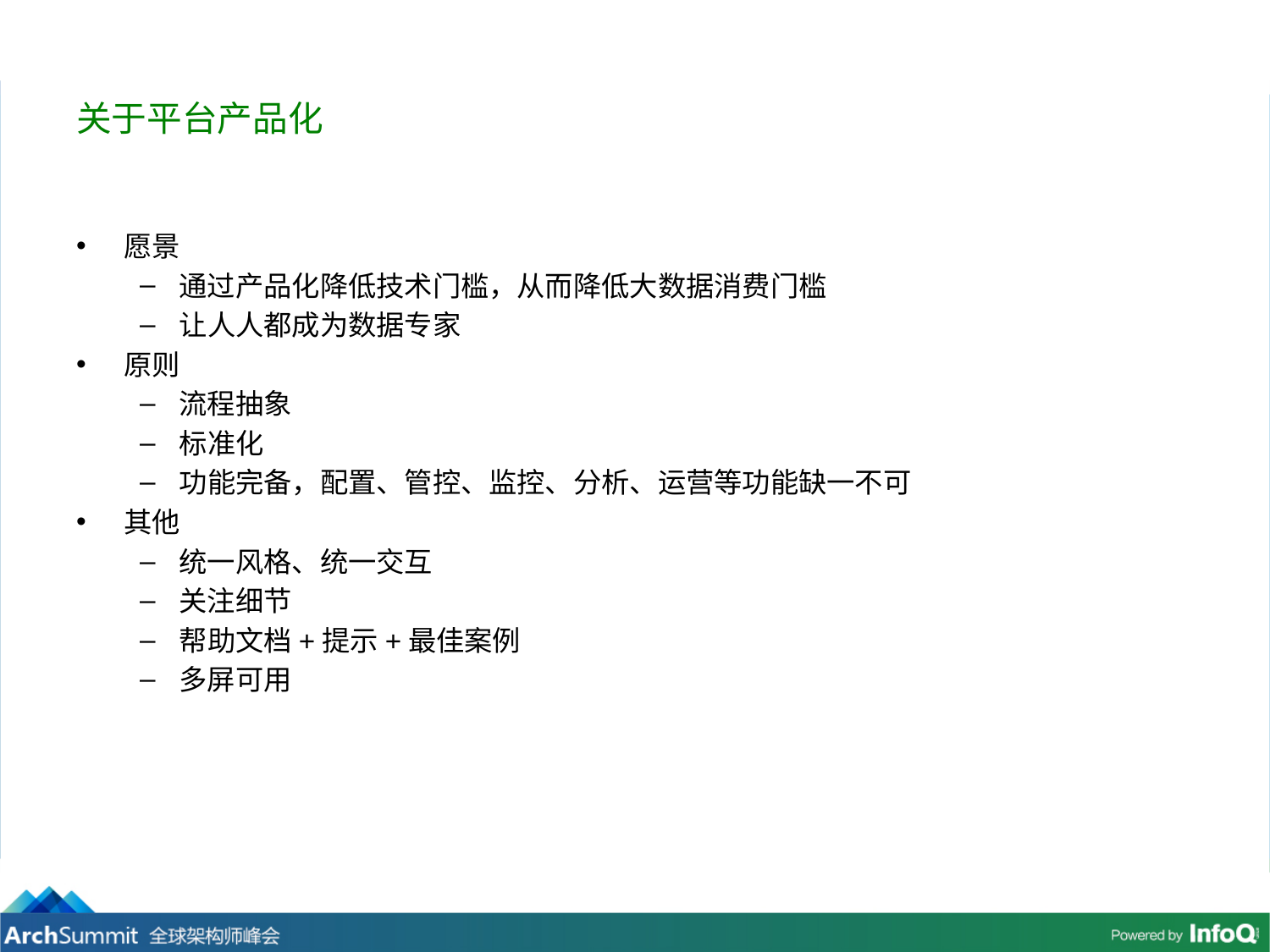

# 关于平台产品化
愿景
通过产品化降低技术门槛，从而降低大数据消费门槛
让人人都成为数据专家
原则
流程抽象
标准化
功能完备，配置、管控、监控、分析、运营等功能缺一不可
其他
统一风格、统一交互
关注细节
帮助文档+提示+最佳案例
多屏可用